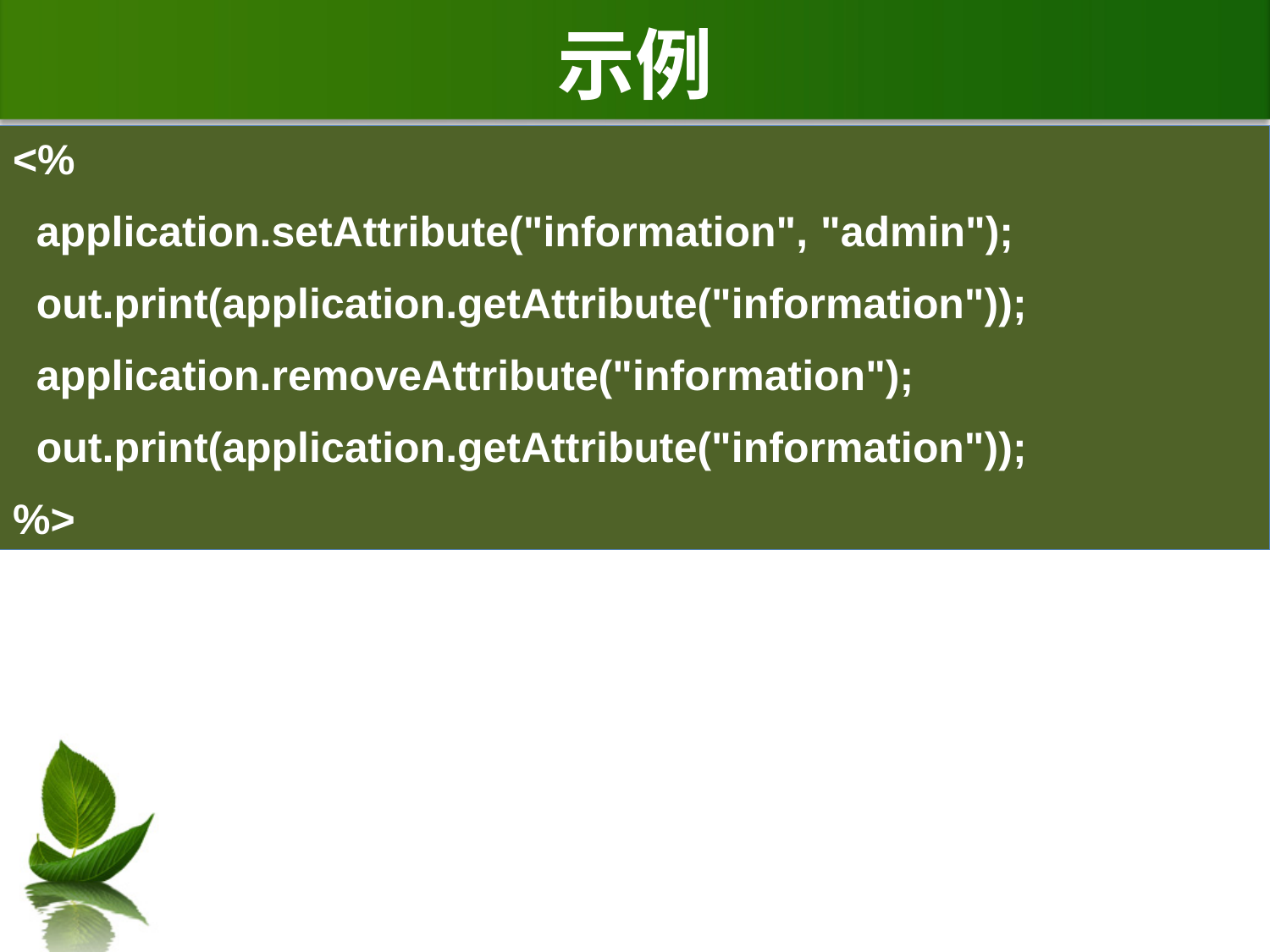

# 示例
<%
  application.setAttribute("information", "admin");
  out.print(application.getAttribute("information"));
  application.removeAttribute("information");
  out.print(application.getAttribute("information"));
%>